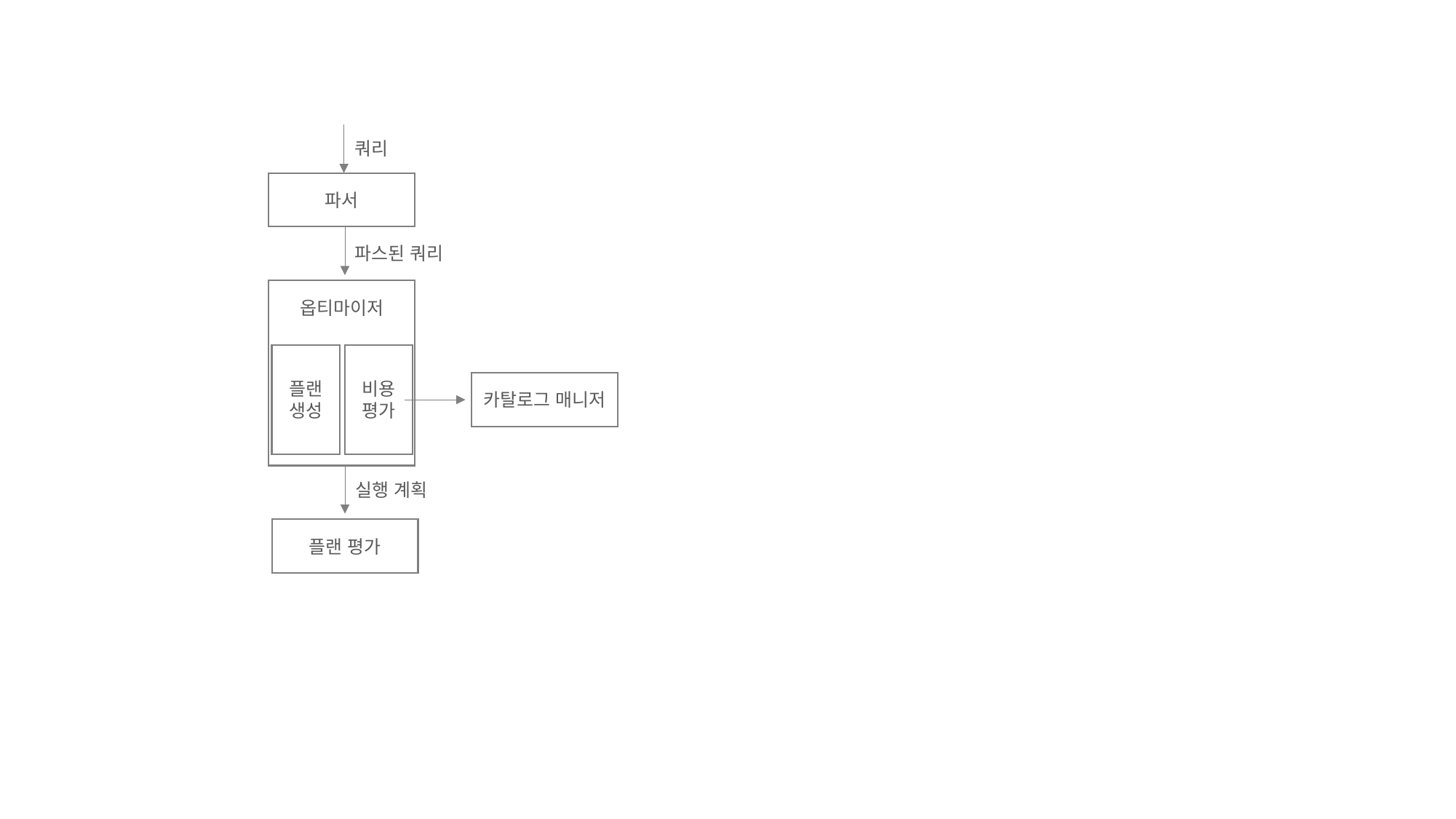

쿼리
파서
파스된 쿼리
옵티마이저

플랜
생성
비용 평가
카탈로그 매니저
실행 계획
플랜 평가